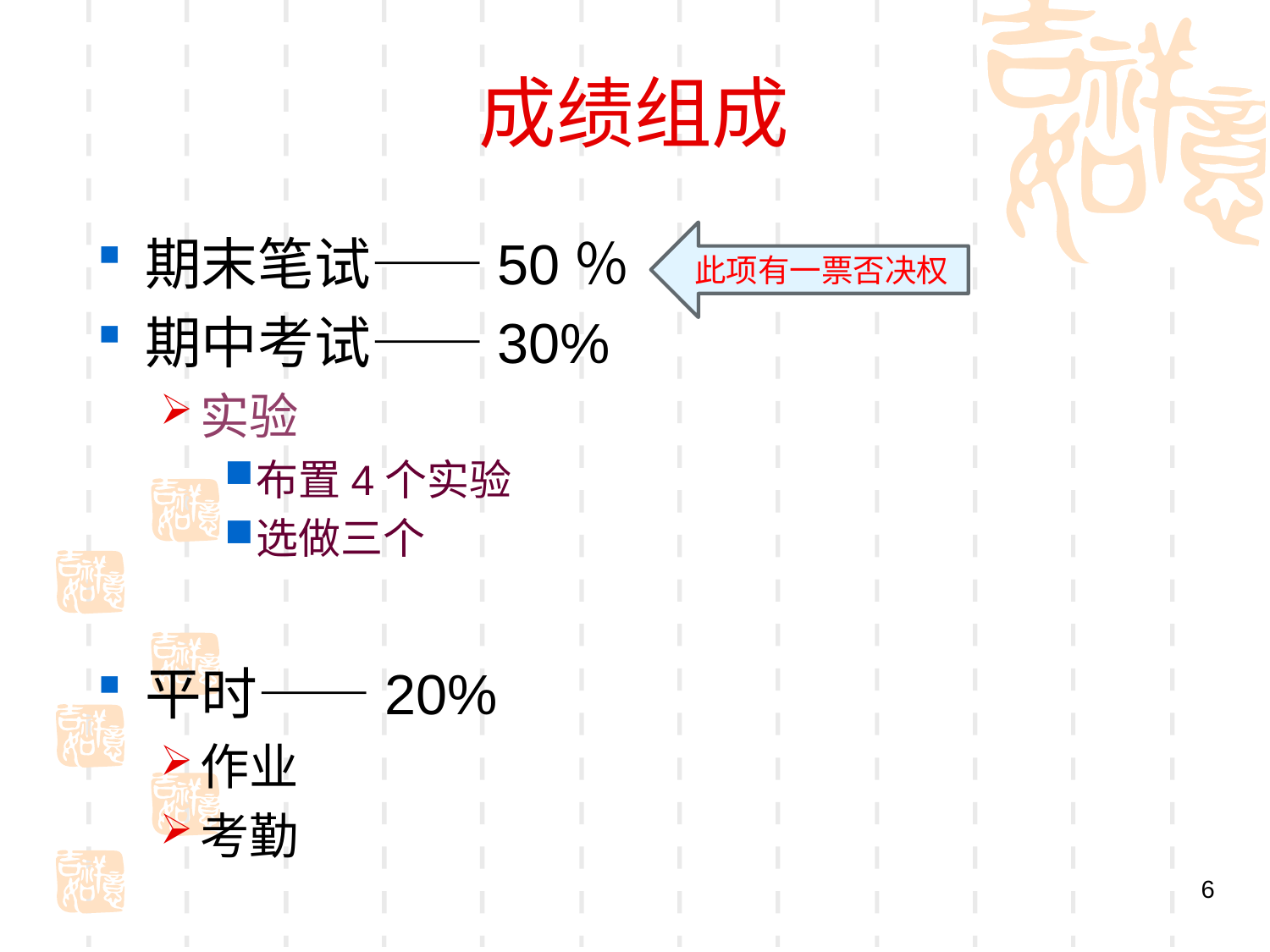

# 成绩组成
期末笔试——50％
期中考试——30%
实验
布置4个实验
选做三个

平时——20%
作业
考勤

此项有一票否决权
6